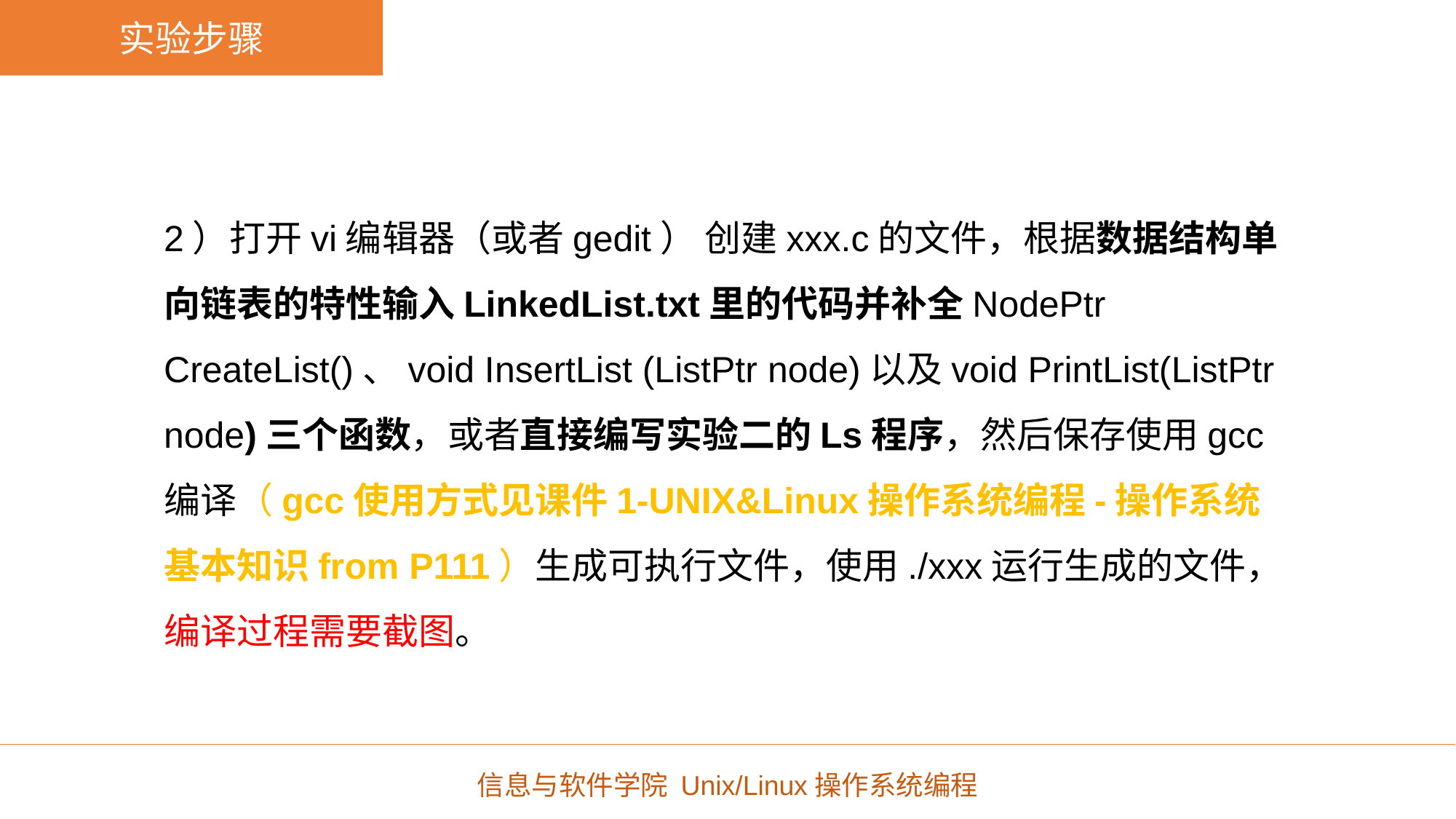

实验步骤
2）打开vi编辑器（或者gedit） 创建xxx.c的文件，根据数据结构单向链表的特性输入LinkedList.txt里的代码并补全NodePtr CreateList()、void InsertList (ListPtr node)以及void PrintList(ListPtr node)三个函数，或者直接编写实验二的Ls程序，然后保存使用gcc编译（gcc使用方式见课件1-UNIX&Linux操作系统编程-操作系统基本知识from P111）生成可执行文件，使用./xxx运行生成的文件，编译过程需要截图。

信息与软件学院 Unix/Linux操作系统编程